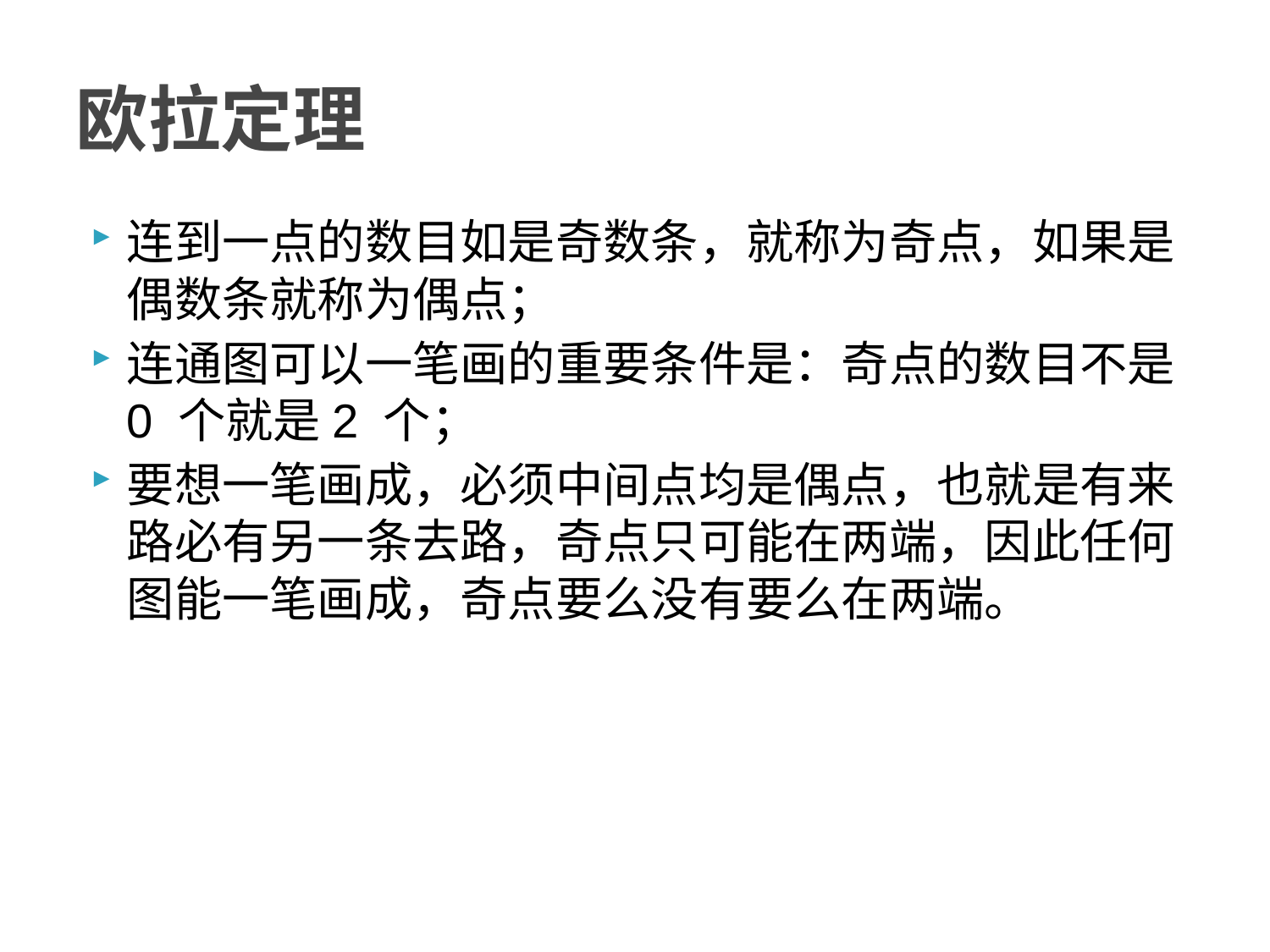

# 欧拉定理
连到一点的数目如是奇数条，就称为奇点，如果是偶数条就称为偶点；
连通图可以一笔画的重要条件是：奇点的数目不是0 个就是2 个；
要想一笔画成，必须中间点均是偶点，也就是有来路必有另一条去路，奇点只可能在两端，因此任何图能一笔画成，奇点要么没有要么在两端。